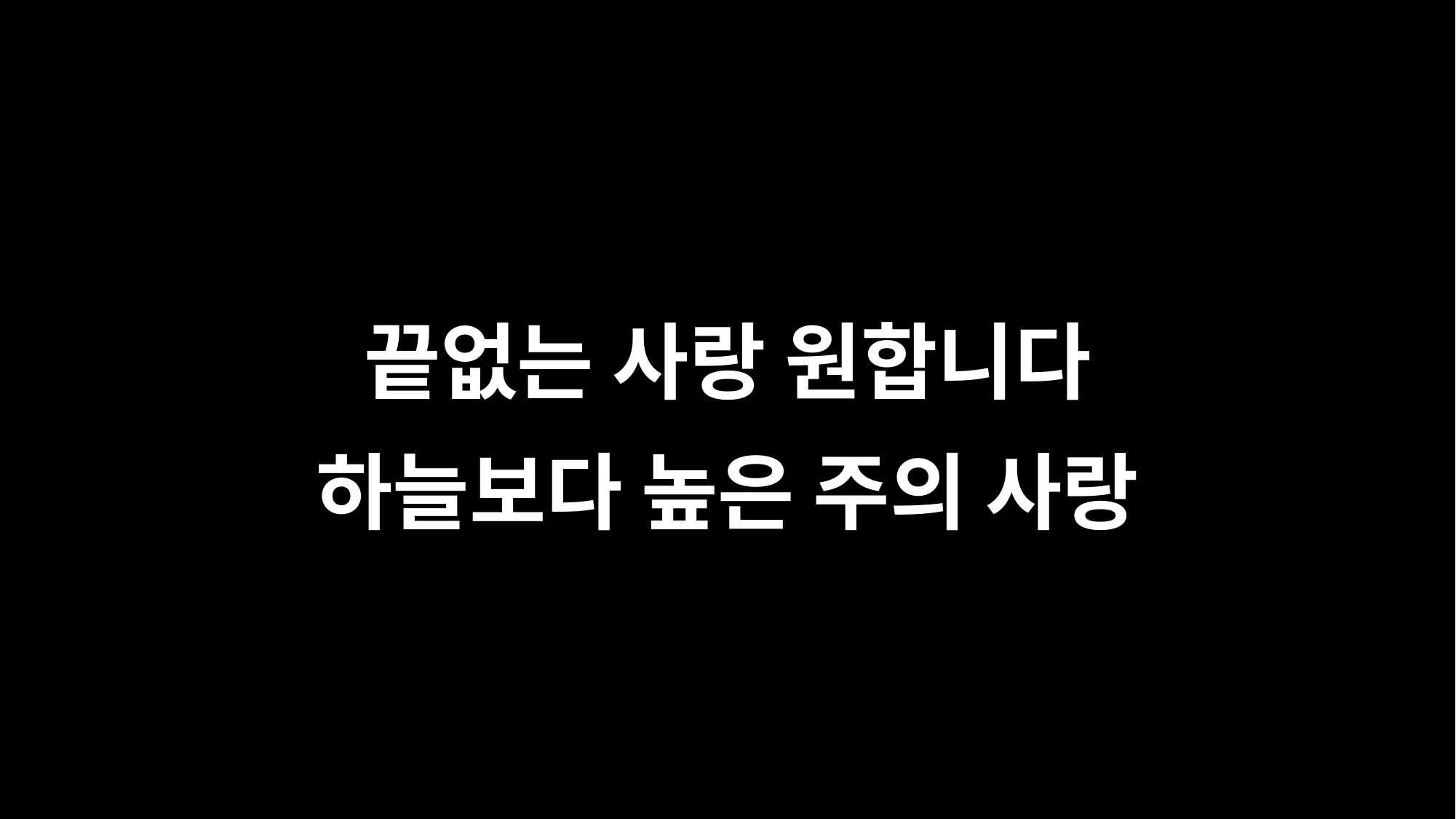

끝없는 사랑 원합니다
하늘보다 높은 주의 사랑